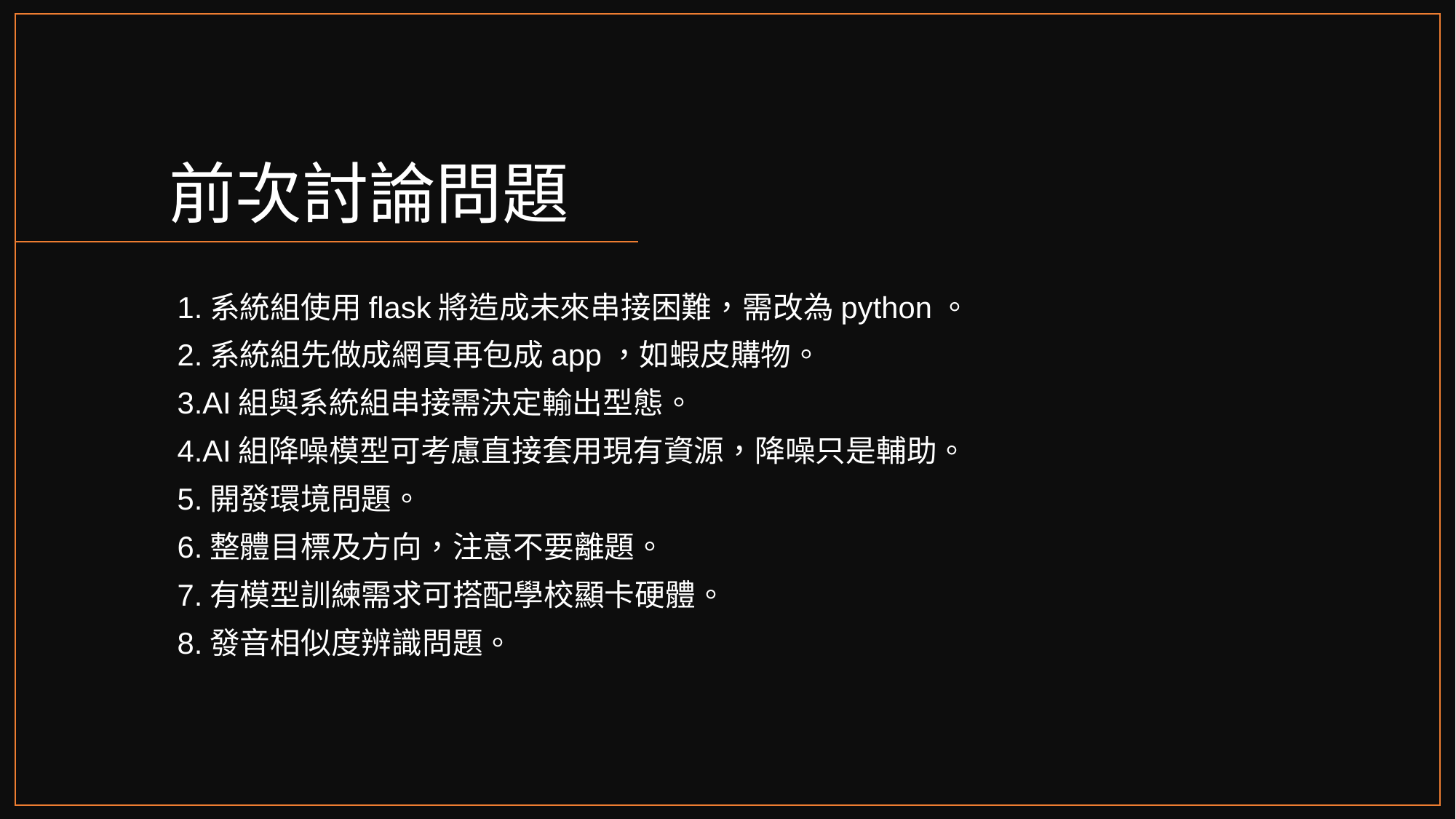

# 前次討論問題
1.系統組使用flask將造成未來串接困難，需改為python。
2.系統組先做成網頁再包成app，如蝦皮購物。
3.AI組與系統組串接需決定輸出型態。
4.AI組降噪模型可考慮直接套用現有資源，降噪只是輔助。
5.開發環境問題。
6.整體目標及方向，注意不要離題。
7.有模型訓練需求可搭配學校顯卡硬體。
8.發音相似度辨識問題。